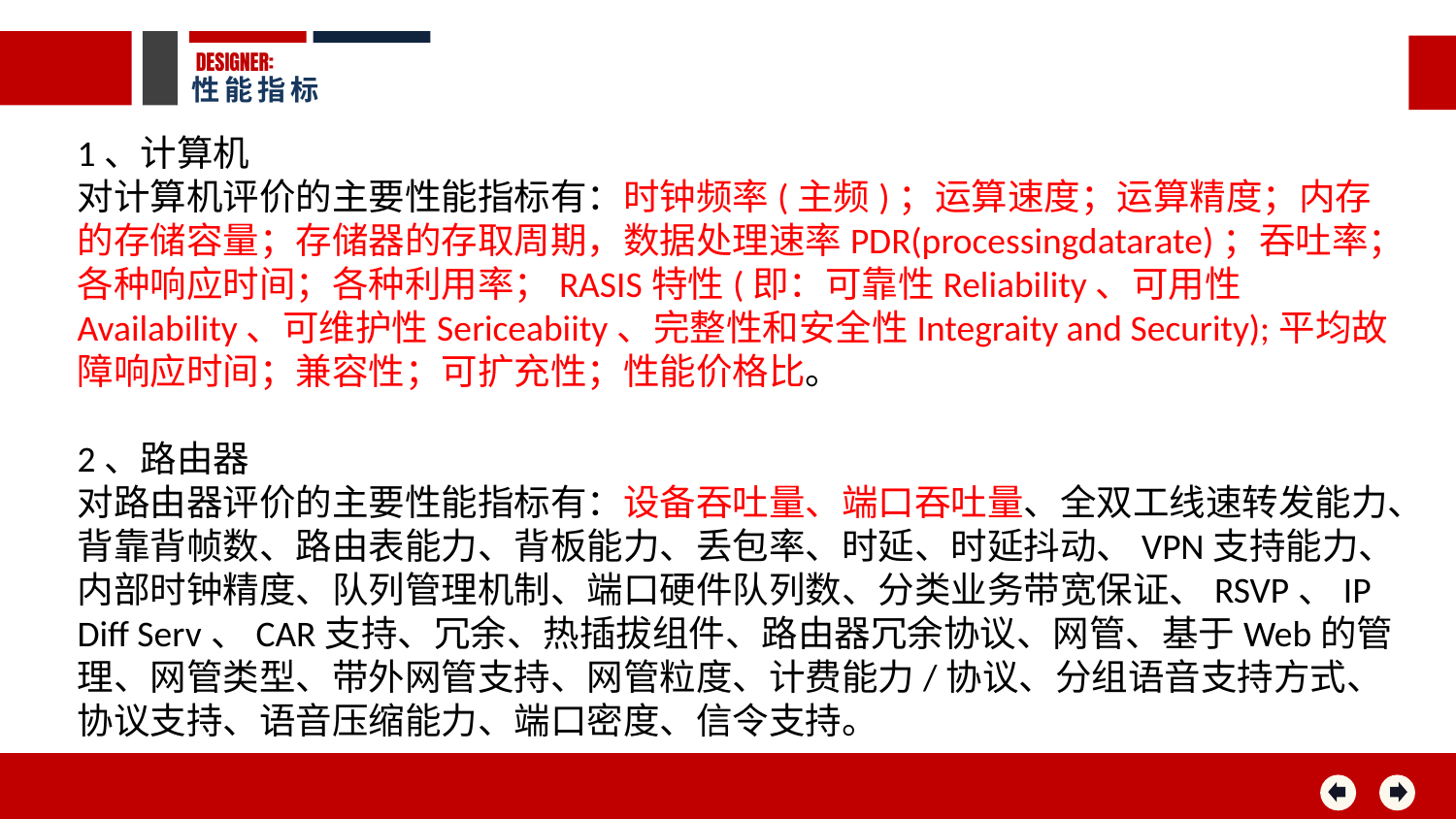

DESIGNER:
性能指标
1、计算机
对计算机评价的主要性能指标有：时钟频率(主频)；运算速度；运算精度；内存的存储容量；存储器的存取周期，数据处理速率PDR(processingdatarate)；吞吐率；各种响应时间；各种利用率；RASIS特性(即：可靠性Reliability、可用性Availability、可维护性Sericeabiity、完整性和安全性Integraity and Security);平均故障响应时间；兼容性；可扩充性；性能价格比。

2、路由器
对路由器评价的主要性能指标有：设备吞吐量、端口吞吐量、全双工线速转发能力、背靠背帧数、路由表能力、背板能力、丢包率、时延、时延抖动、VPN支持能力、内部时钟精度、队列管理机制、端口硬件队列数、分类业务带宽保证、RSVP、IP Diff Serv、CAR支持、冗余、热插拔组件、路由器冗余协议、网管、基于Web的管理、网管类型、带外网管支持、网管粒度、计费能力/协议、分组语音支持方式、协议支持、语音压缩能力、端口密度、信令支持。